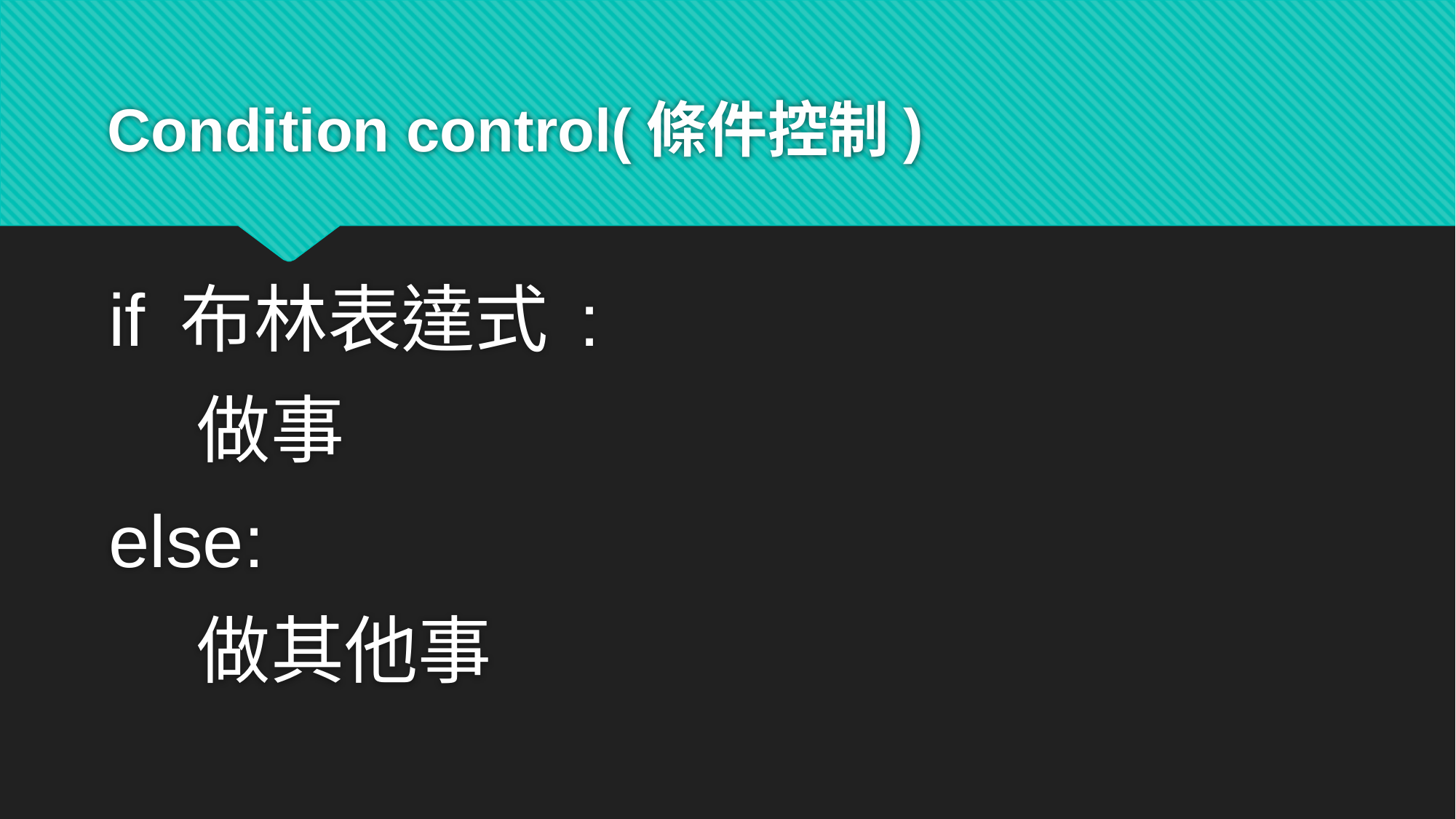

# Condition control(條件控制)
if 布林表達式 :
	做事
else:
	做其他事